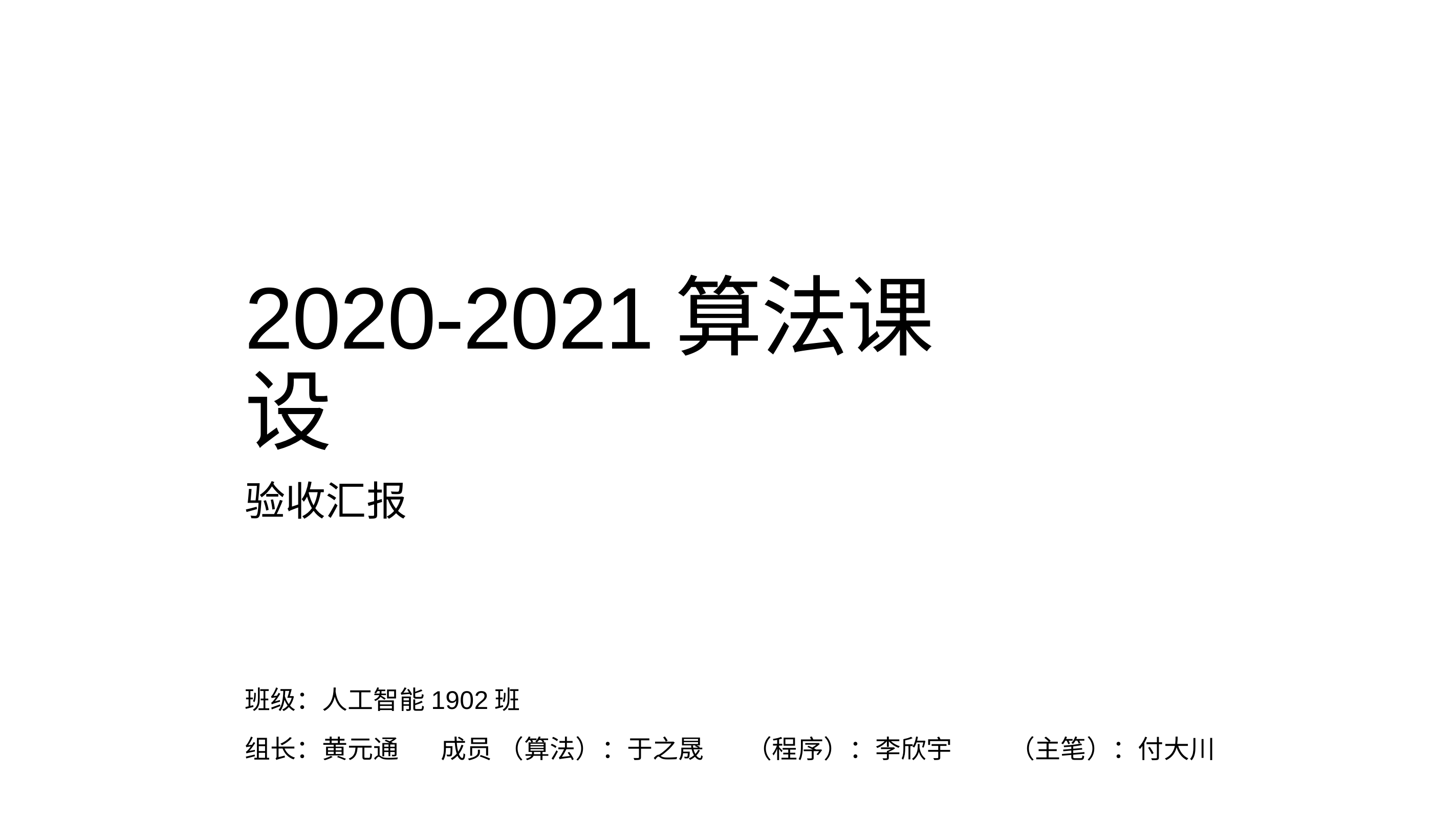

# 2020-2021算法课设
验收汇报
班级：人工智能1902班
组⻓：黄元通
成员 （算法）：于之晟
（程序）：李欣宇
（主笔）：付大川